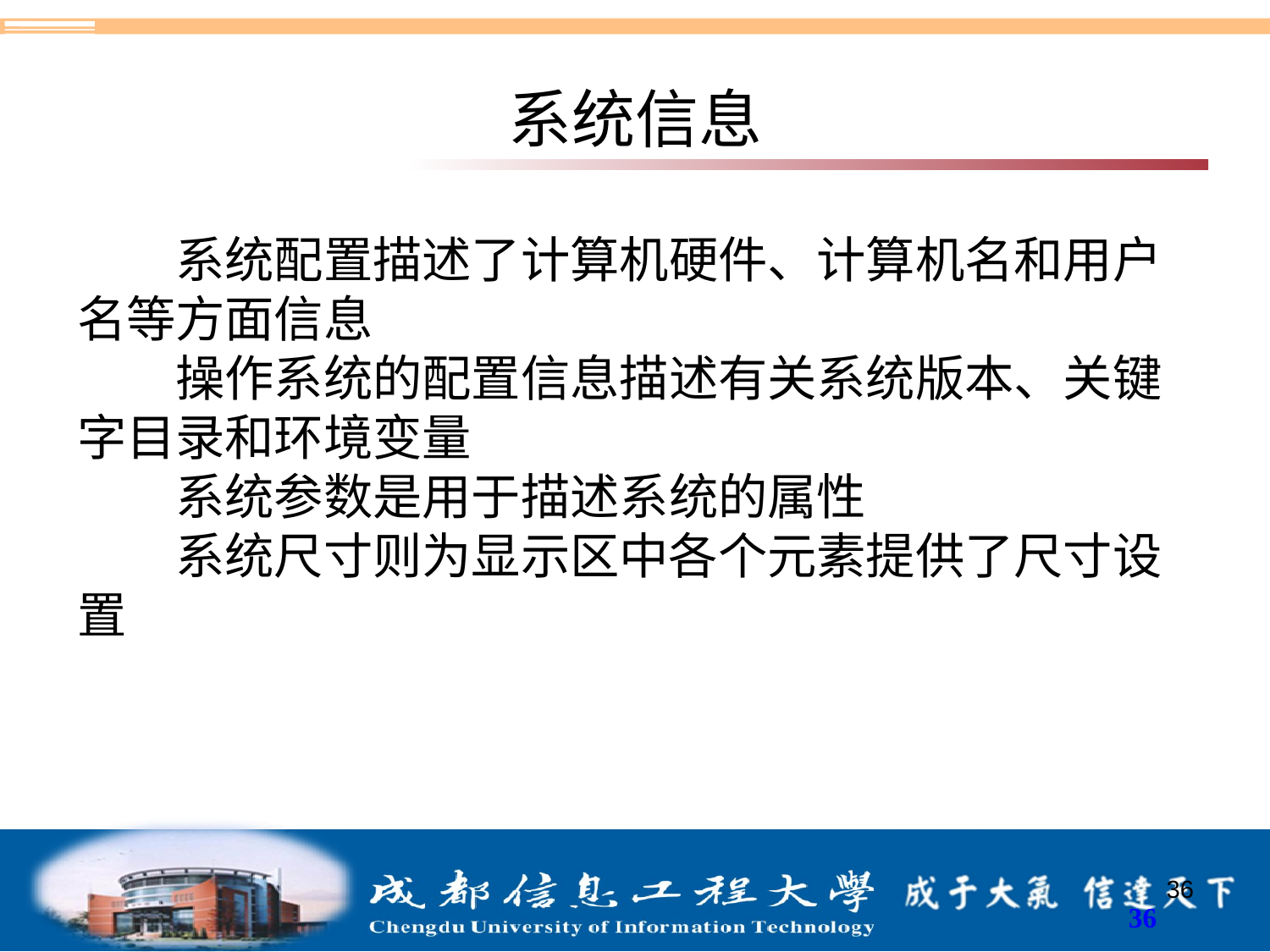

# 系统信息
系统配置描述了计算机硬件、计算机名和用户名等方面信息
操作系统的配置信息描述有关系统版本、关键字目录和环境变量
系统参数是用于描述系统的属性
系统尺寸则为显示区中各个元素提供了尺寸设置